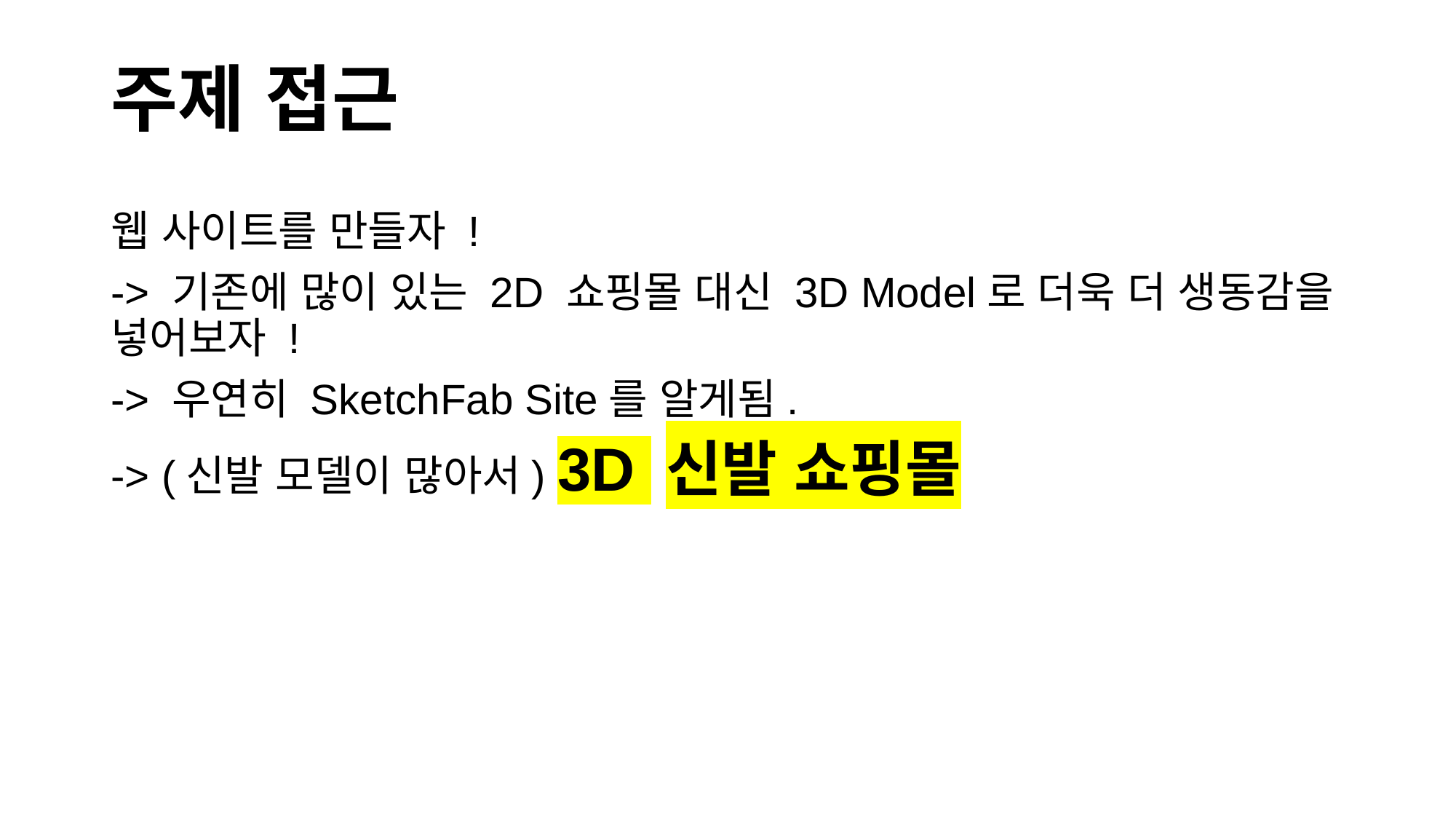

# 주제 접근
웹 사이트를 만들자 !
-> 기존에 많이 있는 2D 쇼핑몰 대신 3D Model로 더욱 더 생동감을 넣어보자 !
-> 우연히 SketchFab Site를 알게됨.
-> (신발 모델이 많아서) 3D 신발 쇼핑몰